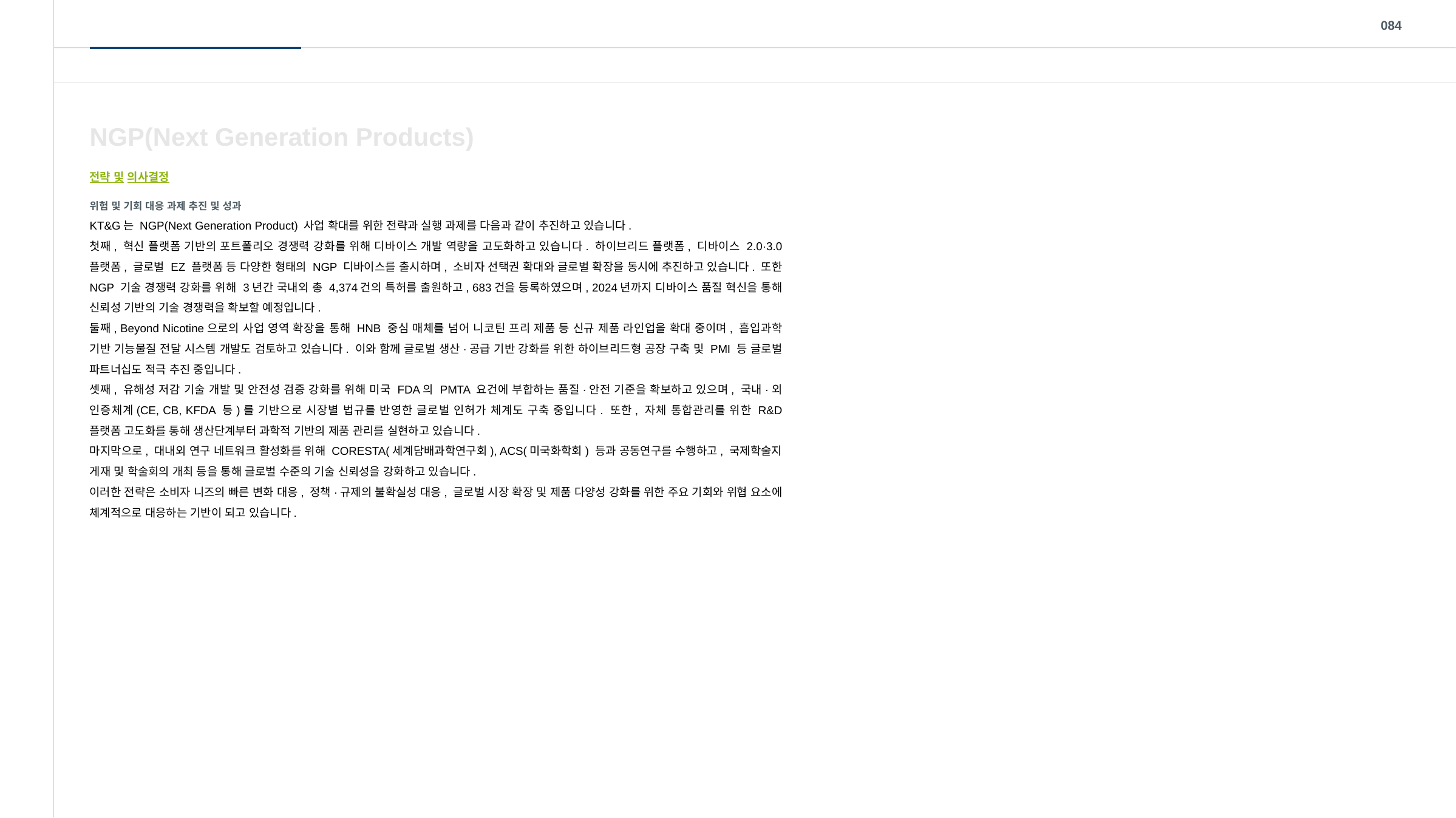

084
NGP(Next Generation Products)
전략 및 의사결정
위험 및 기회 대응 과제 추진 및 성과
KT&G는 NGP(Next Generation Product) 사업 확대를 위한 전략과 실행 과제를 다음과 같이 추진하고 있습니다.
첫째, 혁신 플랫폼 기반의 포트폴리오 경쟁력 강화를 위해 디바이스 개발 역량을 고도화하고 있습니다. 하이브리드 플랫폼, 디바이스 2.0·3.0 플랫폼, 글로벌 EZ 플랫폼 등 다양한 형태의 NGP 디바이스를 출시하며, 소비자 선택권 확대와 글로벌 확장을 동시에 추진하고 있습니다. 또한 NGP 기술 경쟁력 강화를 위해 3년간 국내외 총 4,374건의 특허를 출원하고, 683건을 등록하였으며, 2024년까지 디바이스 품질 혁신을 통해 신뢰성 기반의 기술 경쟁력을 확보할 예정입니다.
둘째, Beyond Nicotine으로의 사업 영역 확장을 통해 HNB 중심 매체를 넘어 니코틴 프리 제품 등 신규 제품 라인업을 확대 중이며, 흡입과학 기반 기능물질 전달 시스템 개발도 검토하고 있습니다. 이와 함께 글로벌 생산·공급 기반 강화를 위한 하이브리드형 공장 구축 및 PMI 등 글로벌 파트너십도 적극 추진 중입니다.
셋째, 유해성 저감 기술 개발 및 안전성 검증 강화를 위해 미국 FDA의 PMTA 요건에 부합하는 품질·안전 기준을 확보하고 있으며, 국내·외 인증체계(CE, CB, KFDA 등)를 기반으로 시장별 법규를 반영한 글로벌 인허가 체계도 구축 중입니다. 또한, 자체 통합관리를 위한 R&D 플랫폼 고도화를 통해 생산단계부터 과학적 기반의 제품 관리를 실현하고 있습니다.
마지막으로, 대내외 연구 네트워크 활성화를 위해 CORESTA(세계담배과학연구회), ACS(미국화학회) 등과 공동연구를 수행하고, 국제학술지 게재 및 학술회의 개최 등을 통해 글로벌 수준의 기술 신뢰성을 강화하고 있습니다.
이러한 전략은 소비자 니즈의 빠른 변화 대응, 정책·규제의 불확실성 대응, 글로벌 시장 확장 및 제품 다양성 강화를 위한 주요 기회와 위협 요소에 체계적으로 대응하는 기반이 되고 있습니다.